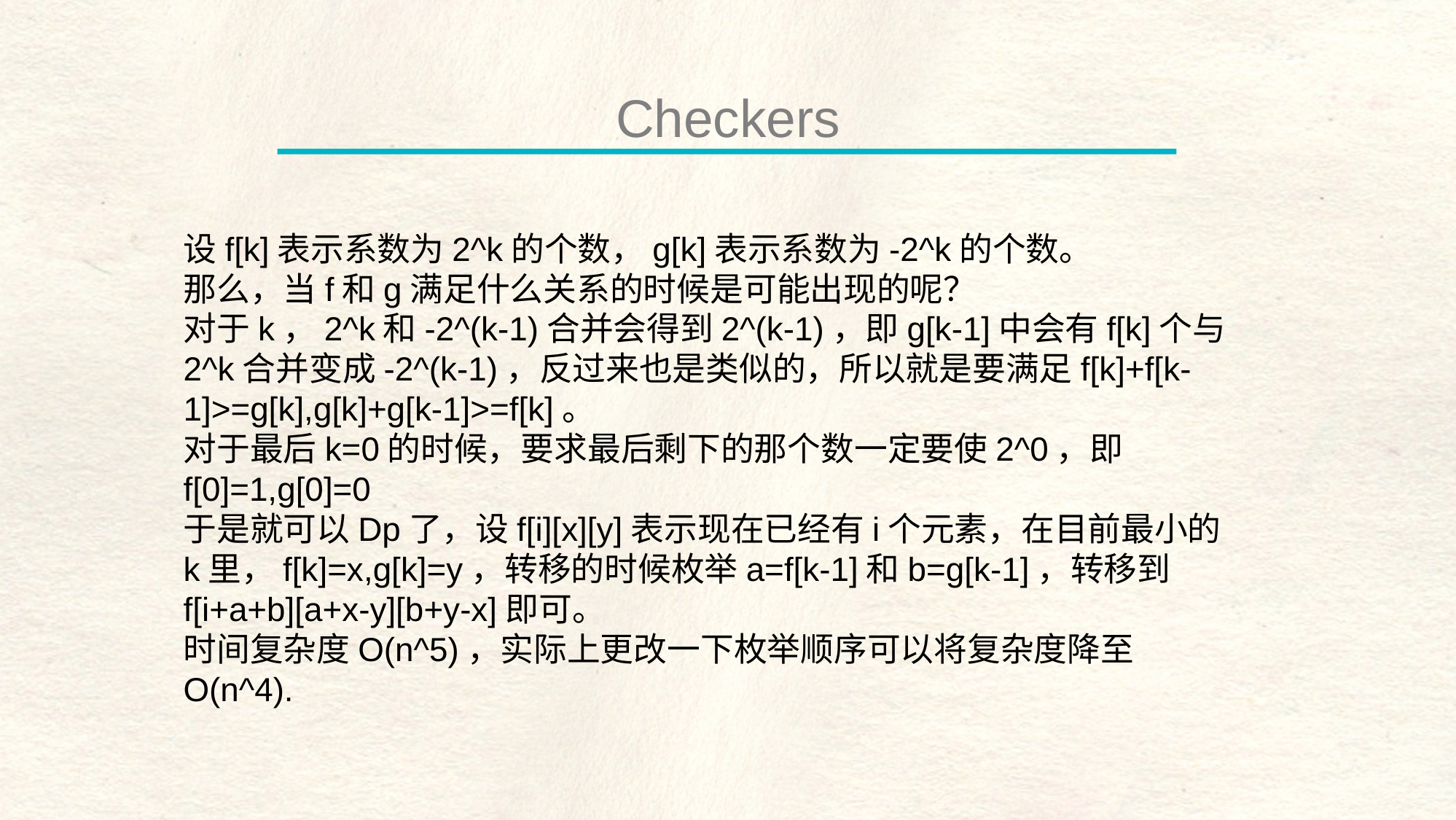

Checkers

设f[k]表示系数为2^k的个数，g[k]表示系数为-2^k的个数。
那么，当f和g满足什么关系的时候是可能出现的呢？
对于k，2^k和-2^(k-1)合并会得到2^(k-1)，即g[k-1]中会有f[k]个与2^k合并变成-2^(k-1)，反过来也是类似的，所以就是要满足f[k]+f[k-1]>=g[k],g[k]+g[k-1]>=f[k]。
对于最后k=0的时候，要求最后剩下的那个数一定要使2^0，即f[0]=1,g[0]=0
于是就可以Dp了，设f[i][x][y]表示现在已经有i个元素，在目前最小的k里，f[k]=x,g[k]=y，转移的时候枚举a=f[k-1]和b=g[k-1]，转移到f[i+a+b][a+x-y][b+y-x]即可。
时间复杂度O(n^5)，实际上更改一下枚举顺序可以将复杂度降至O(n^4).